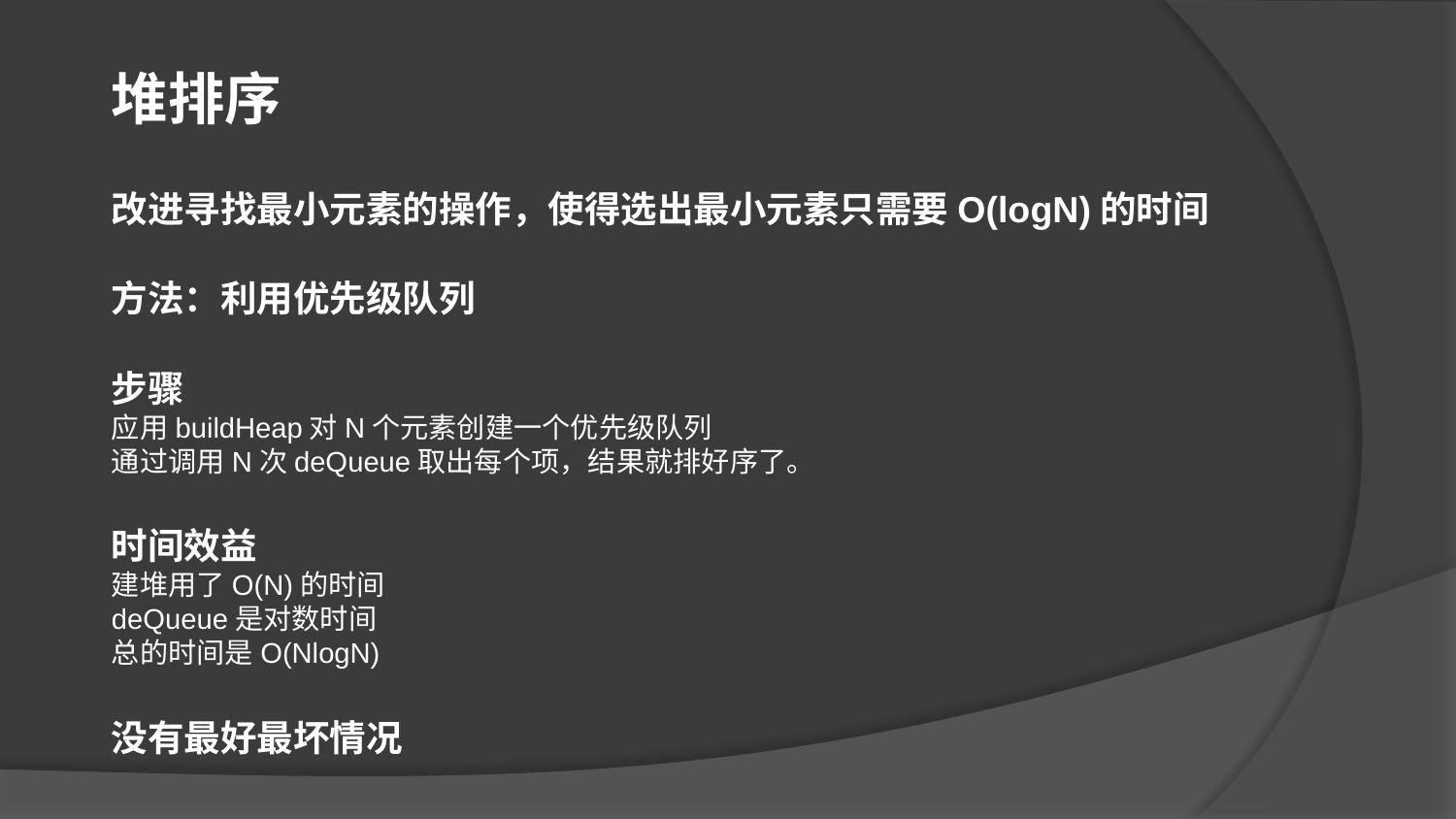

堆排序
改进寻找最小元素的操作，使得选出最小元素只需要O(logN)的时间
方法：利用优先级队列
步骤
应用buildHeap对N个元素创建一个优先级队列
通过调用N次deQueue取出每个项，结果就排好序了。
时间效益
建堆用了O(N)的时间
deQueue是对数时间
总的时间是O(NlogN)
没有最好最坏情况